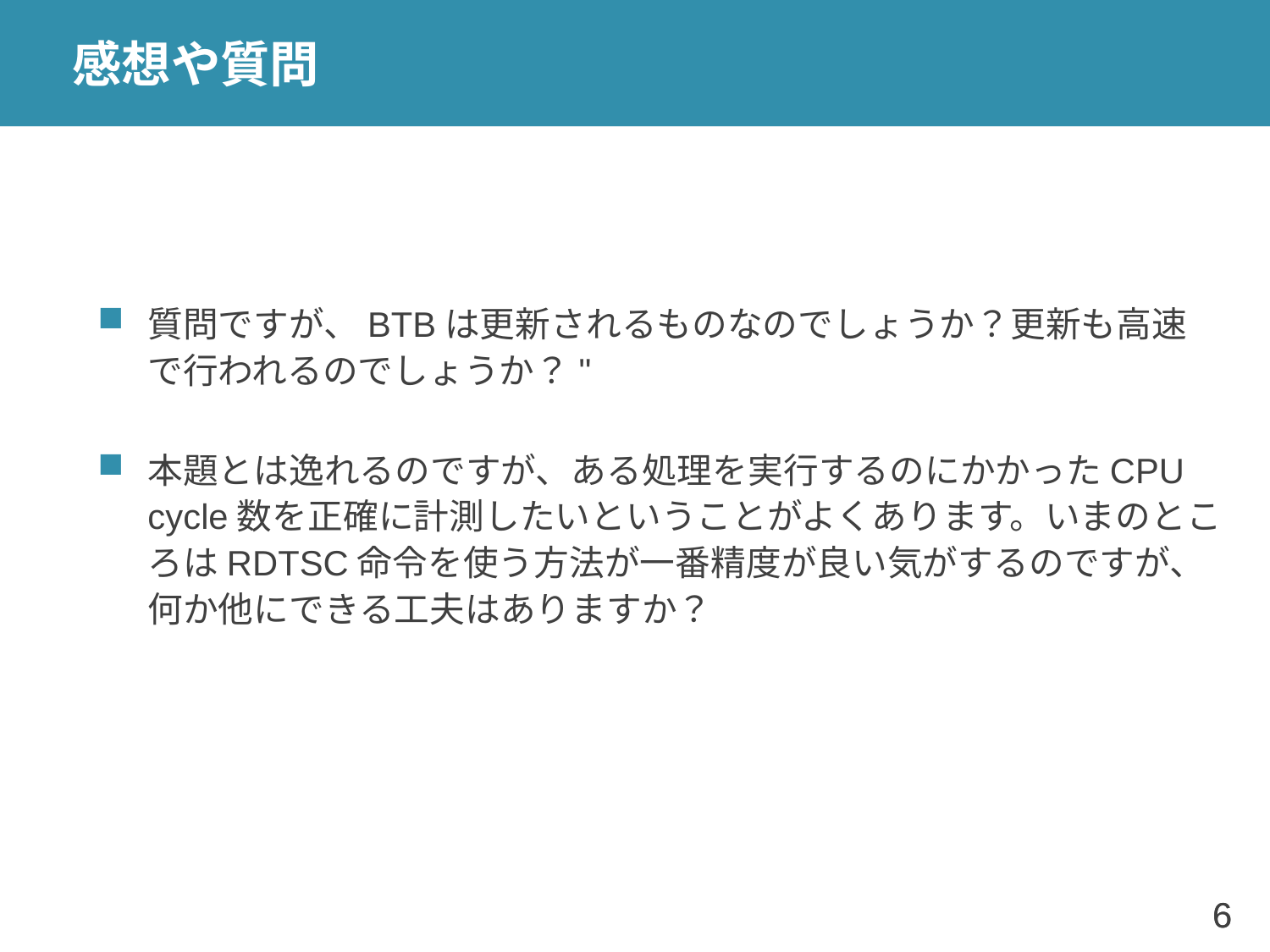

# 感想や質問
質問ですが、BTBは更新されるものなのでしょうか？更新も高速で行われるのでしょうか？"
本題とは逸れるのですが、ある処理を実行するのにかかったCPU cycle数を正確に計測したいということがよくあります。いまのところはRDTSC命令を使う方法が一番精度が良い気がするのですが、何か他にできる工夫はありますか？